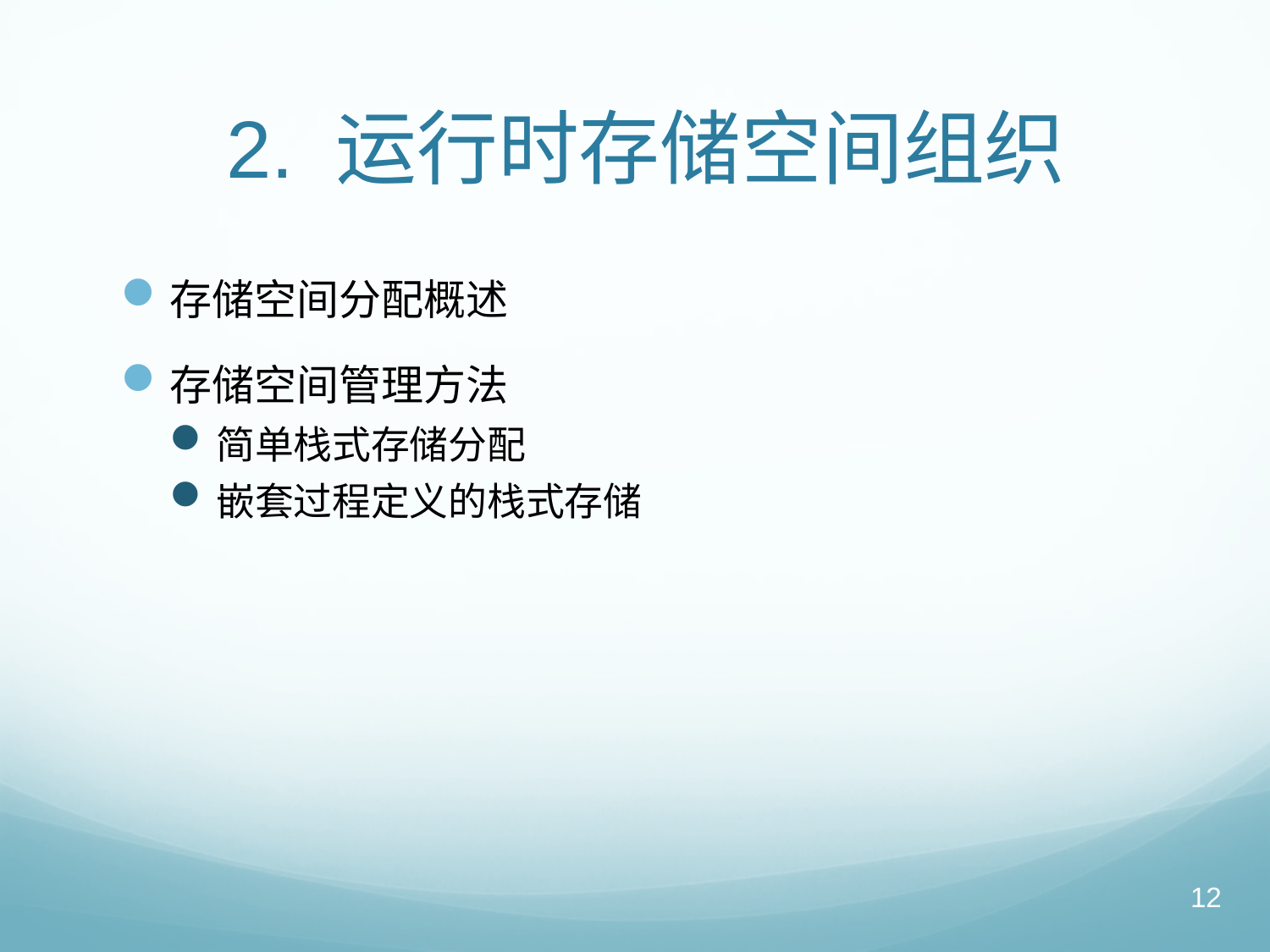

# 2. 运行时存储空间组织
存储空间分配概述
存储空间管理方法
简单栈式存储分配
嵌套过程定义的栈式存储
12